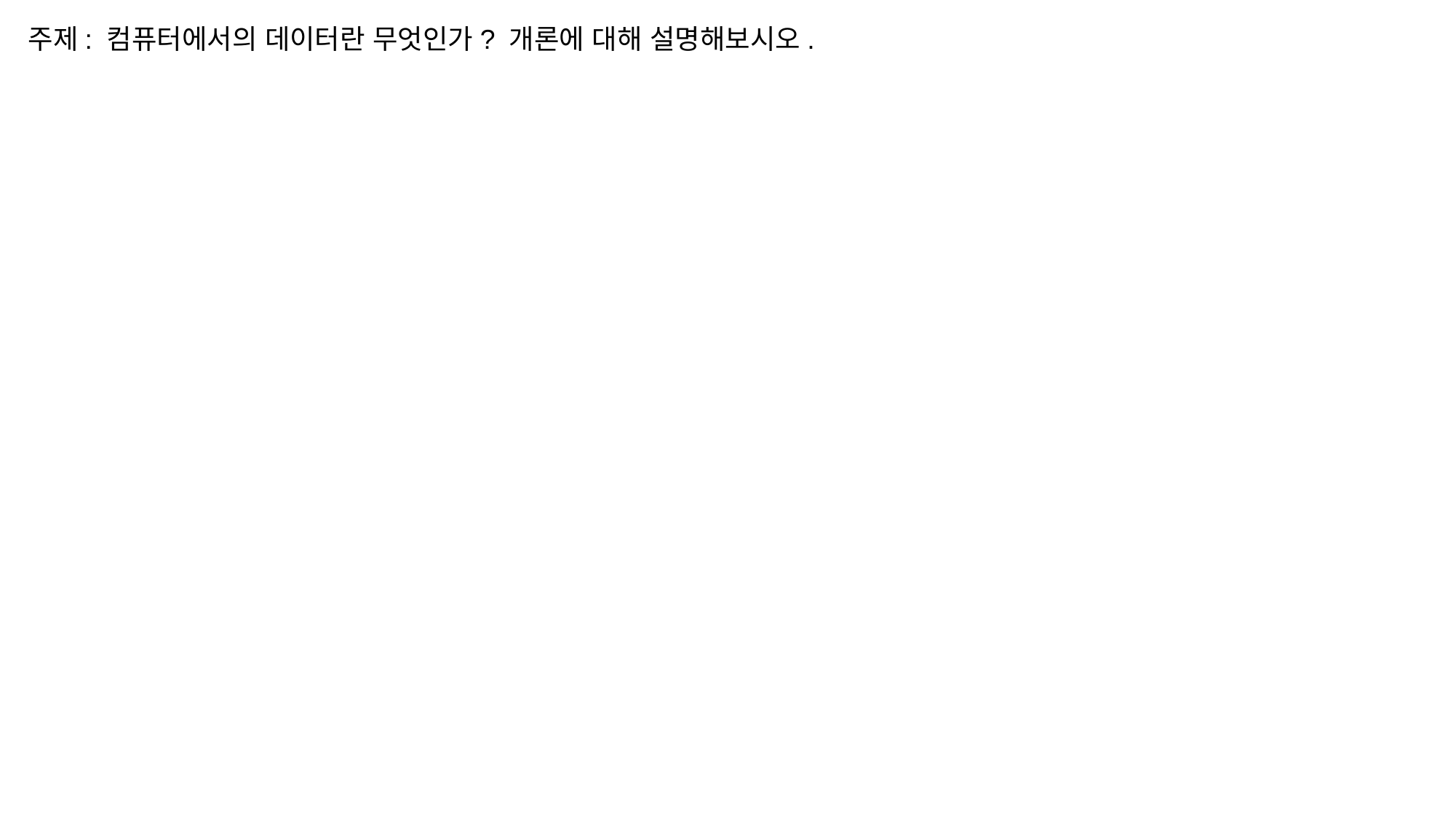

주제: 컴퓨터에서의 데이터란 무엇인가? 개론에 대해 설명해보시오.